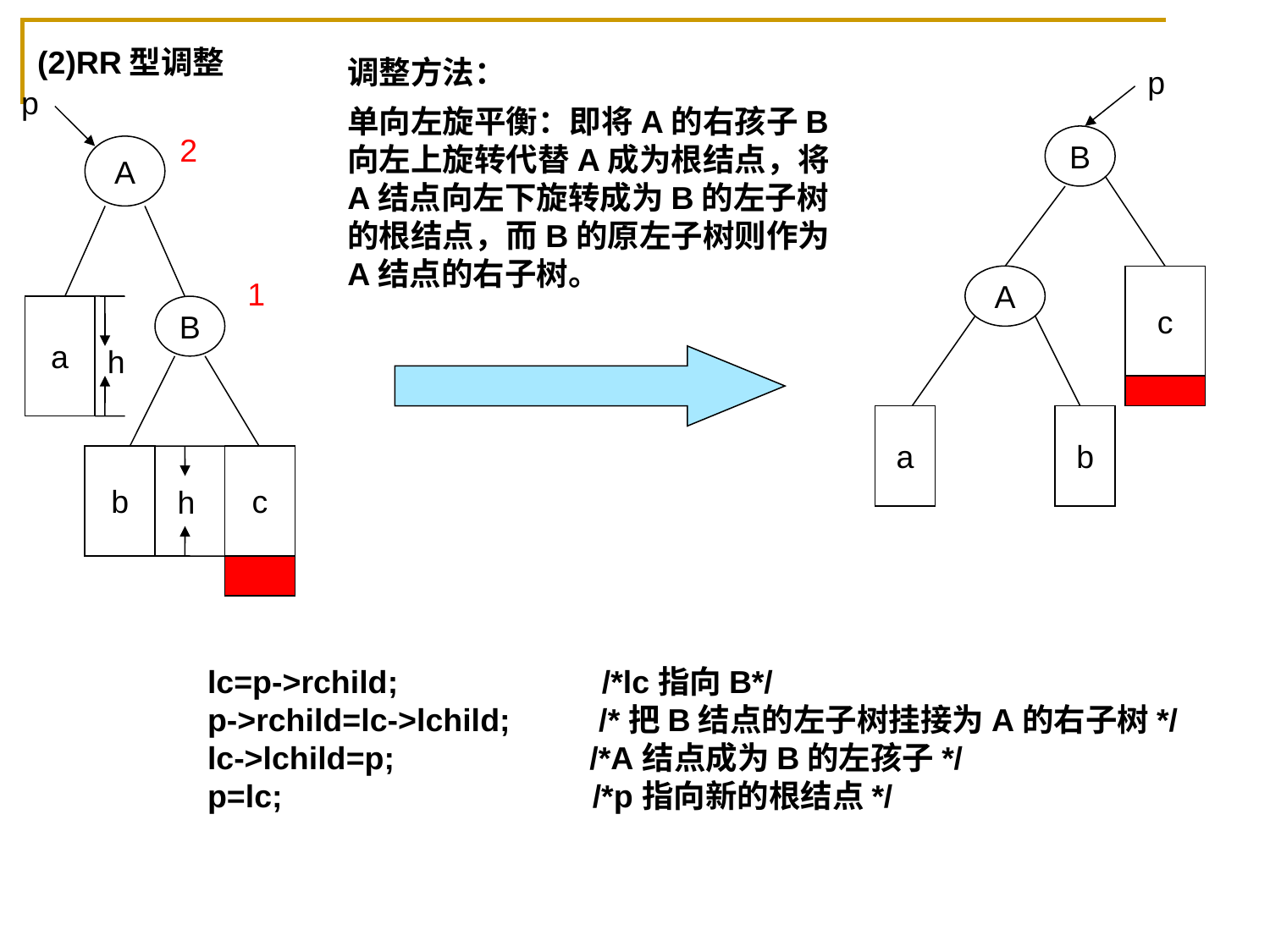

(2)RR型调整
调整方法：
单向左旋平衡：即将A的右孩子B向左上旋转代替A成为根结点，将A结点向左下旋转成为B的左子树的根结点，而B的原左子树则作为A结点的右子树。
p
 p

2
1
B
A

A
c
1
0
a

B

h

a
b

b

c
h

lc=p->rchild;                       /*lc指向B*/
p->rchild=lc->lchild;          /*把B结点的左子树挂接为A的右子树*/
lc->lchild=p;                      /*A结点成为B的左孩子*/
p=lc;                                   /*p指向新的根结点*/